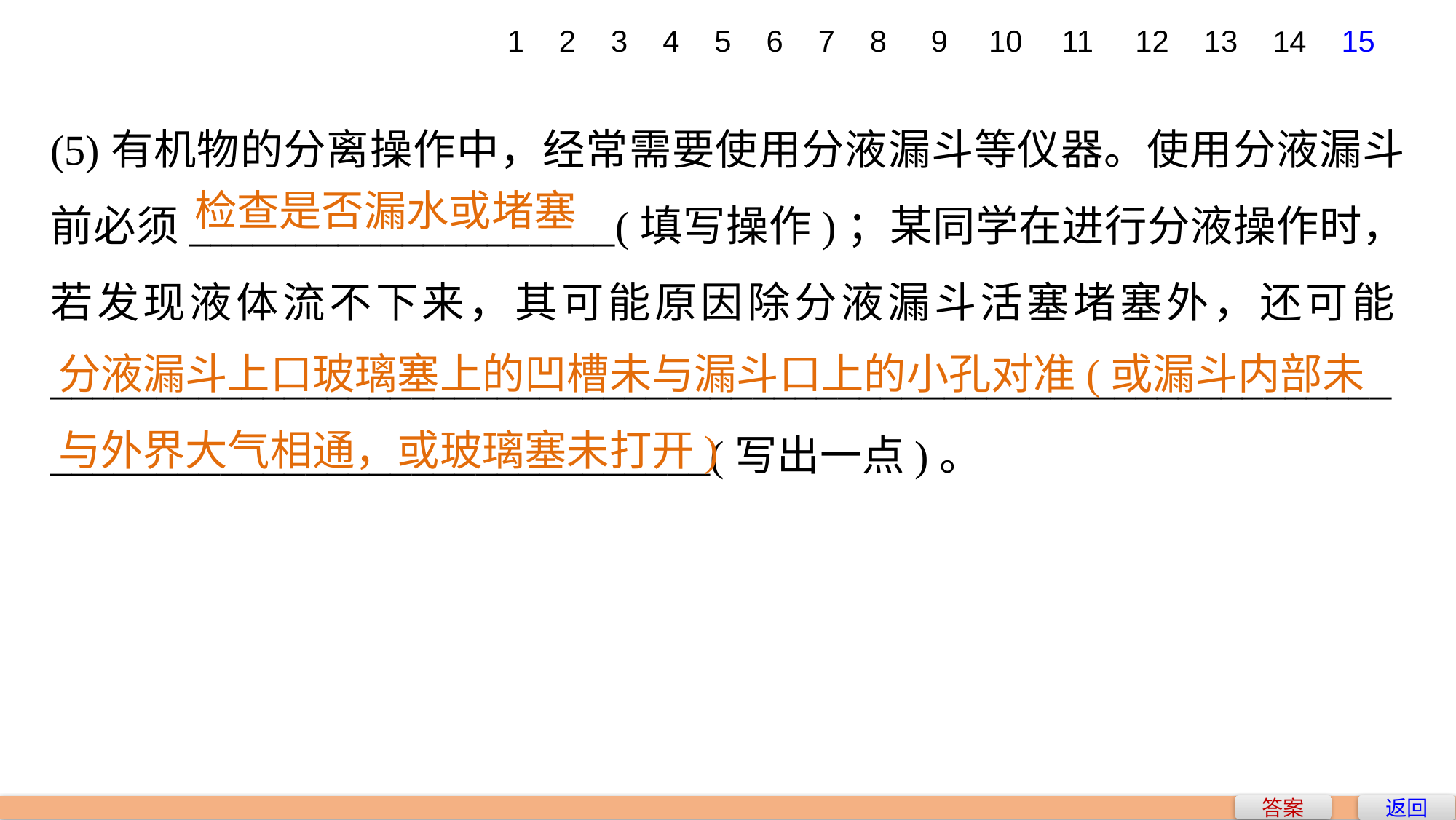

1
2
3
4
5
6
7
8
9
10
12
13
15
11
14
(5)有机物的分离操作中，经常需要使用分液漏斗等仪器。使用分液漏斗前必须____________________(填写操作)；某同学在进行分液操作时，若发现液体流不下来，其可能原因除分液漏斗活塞堵塞外，还可能______________________________________________________________________________________________(写出一点)。
检查是否漏水或堵塞
分液漏斗上口玻璃塞上的凹槽未与漏斗口上的小孔对准(或漏斗内部未与外界大气相通，或玻璃塞未打开)
返回
答案